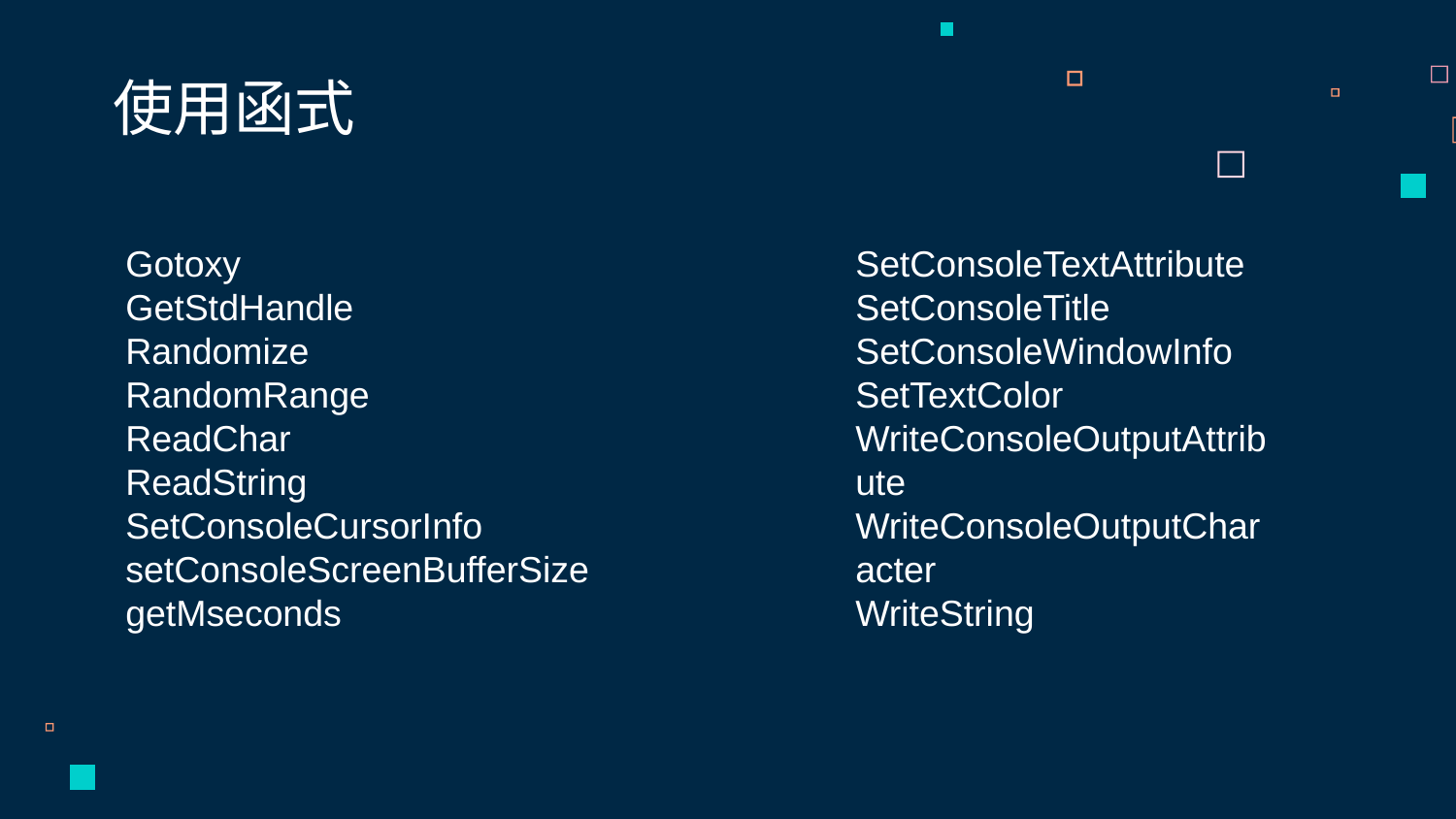

使用函式
Gotoxy
GetStdHandle
Randomize
RandomRange
ReadChar
ReadString
SetConsoleCursorInfo
setConsoleScreenBufferSize
getMseconds

SetConsoleTextAttribute
SetConsoleTitle
SetConsoleWindowInfo
SetTextColor
WriteConsoleOutputAttribute
WriteConsoleOutputCharacter
WriteString